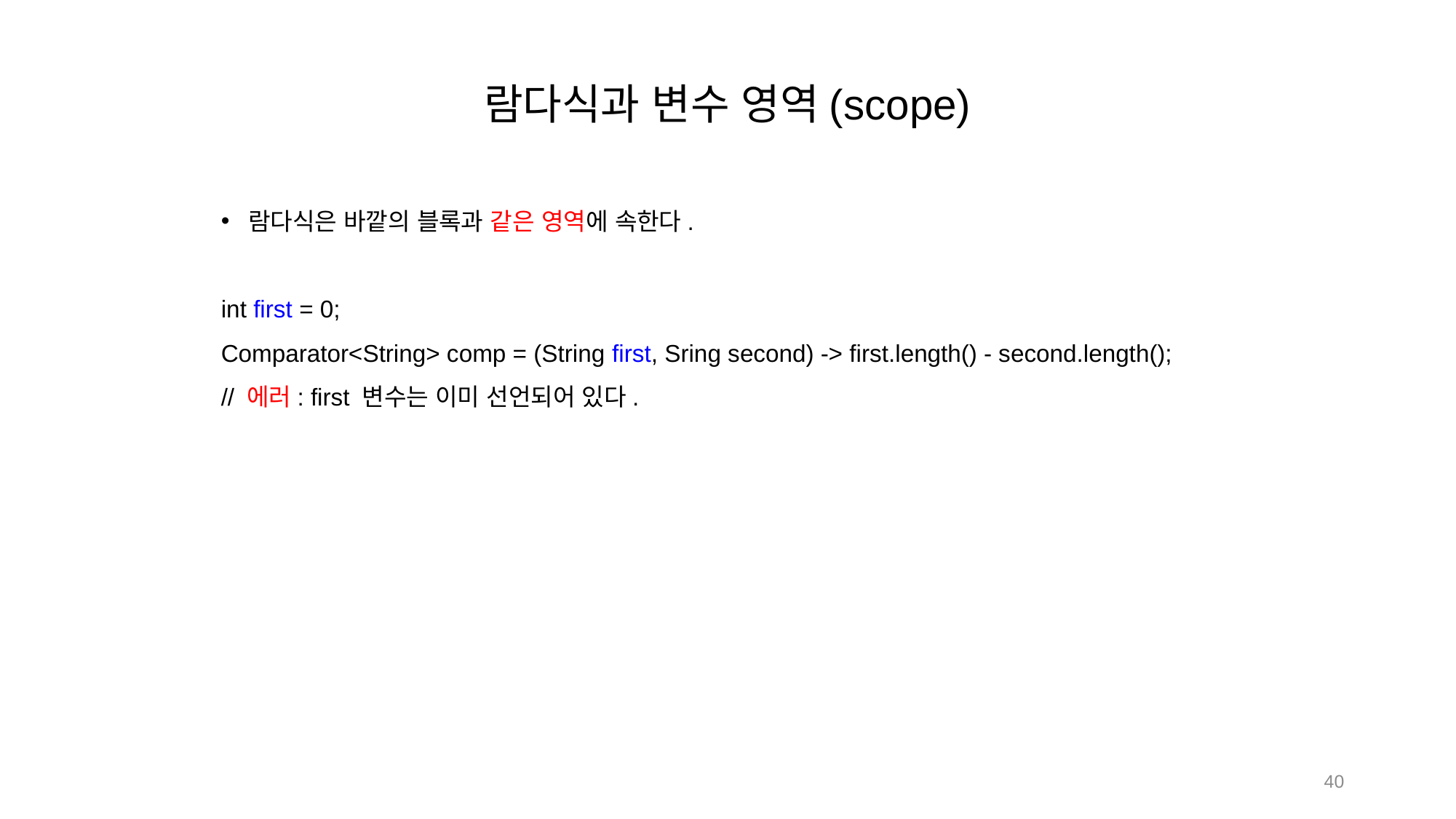

# 람다식과 변수 영역(scope)
람다식은 바깥의 블록과 같은 영역에 속한다.

int first = 0;
Comparator<String> comp = (String first, Sring second) -> first.length() - second.length();
// 에러: first 변수는 이미 선언되어 있다.

40